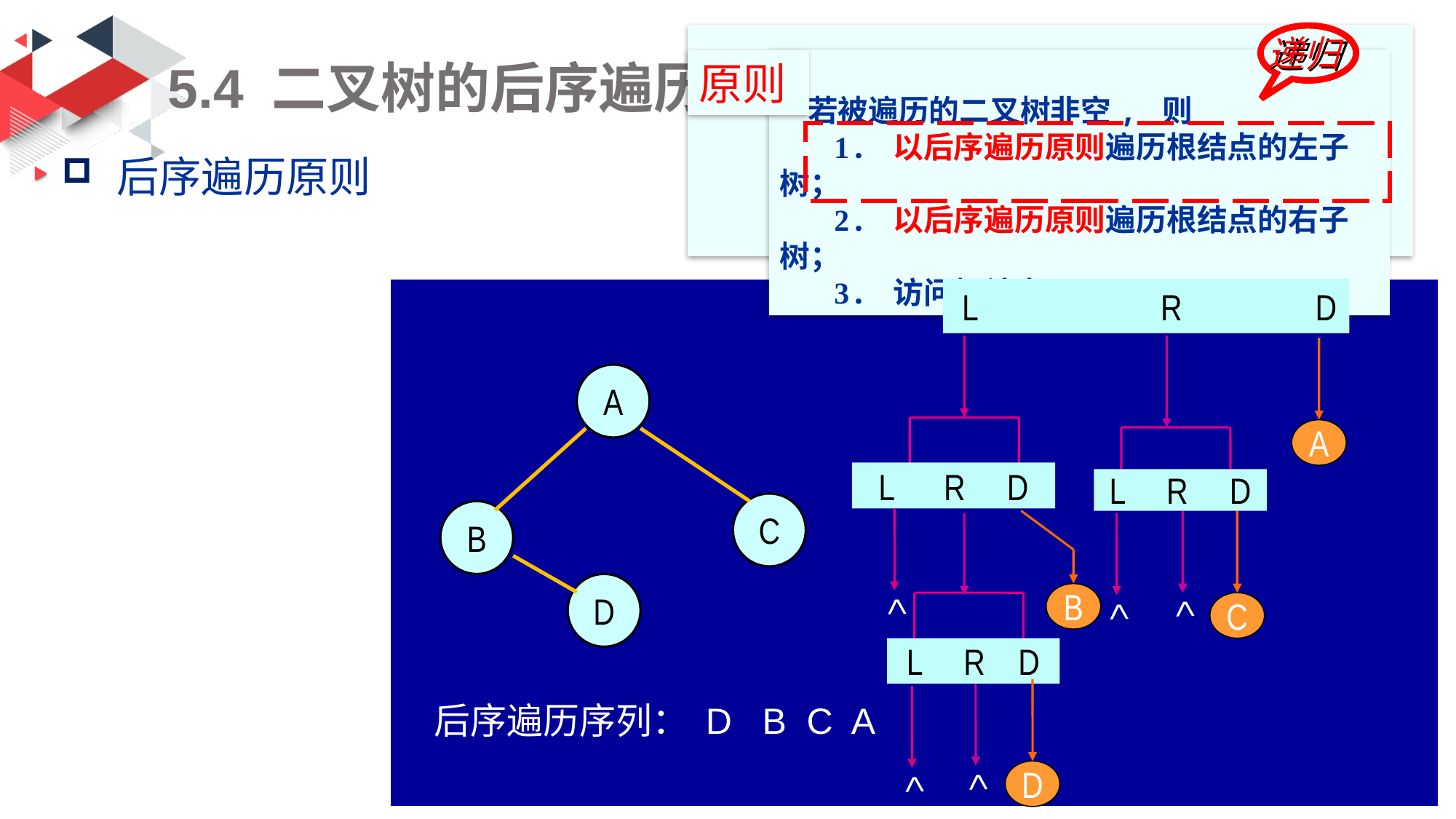

递归

   若被遍历的二叉树非空, 则
   1. 以后序遍历原则遍历根结点的左子树；
   2. 以后序遍历原则遍历根结点的右子树；
   3. 访问根结点。
原则
# 5.4 二叉树的后序遍历
后序遍历原则
 L                      R                D

L     R     D

L      R     D

A
A

C
B

D

>

B

>

C

L     R    D

>

D

>

>
后序遍历序列： D   B  C  A